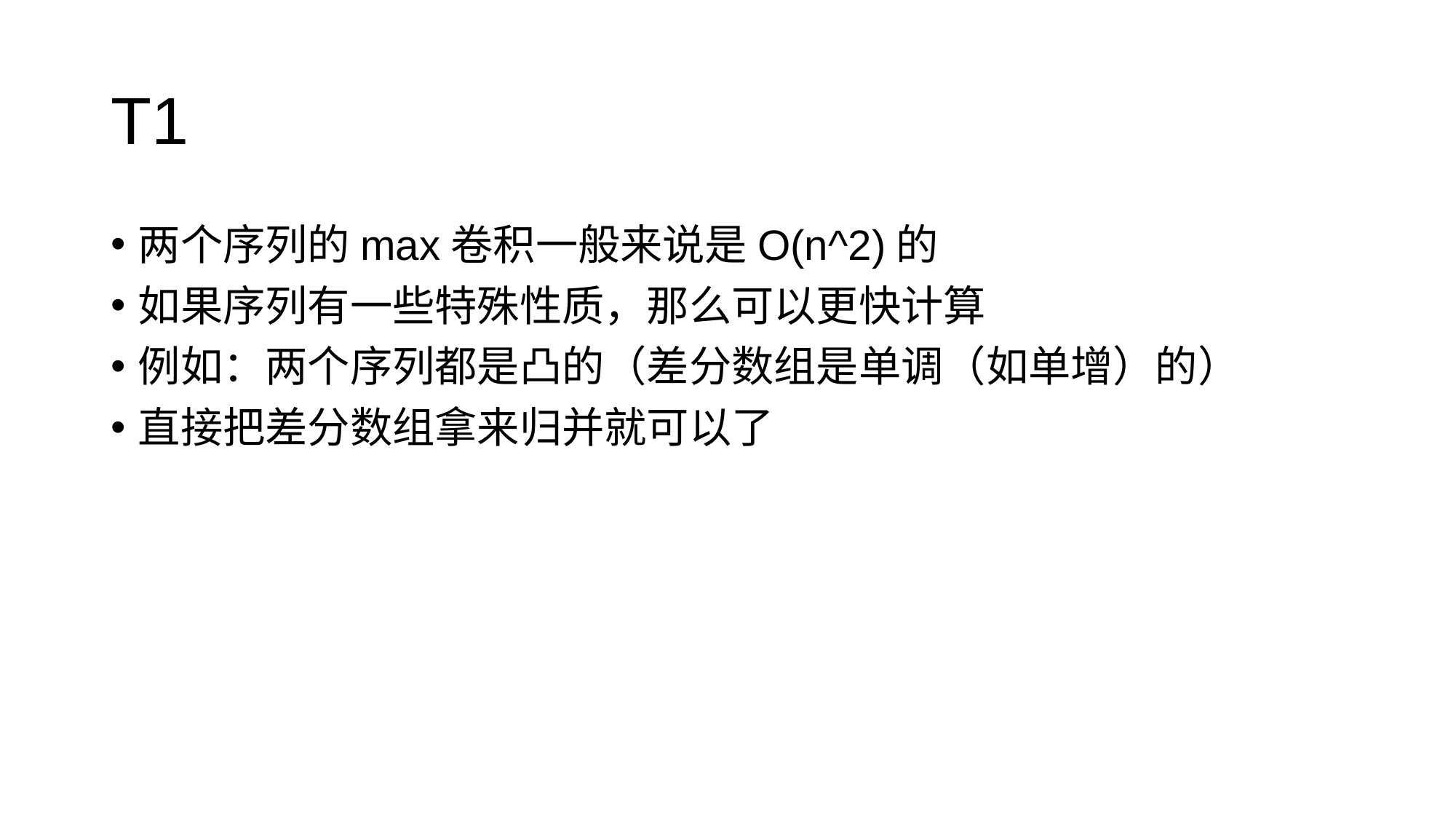

# T1
两个序列的max卷积一般来说是O(n^2)的
如果序列有一些特殊性质，那么可以更快计算
例如：两个序列都是凸的（差分数组是单调（如单增）的）
直接把差分数组拿来归并就可以了